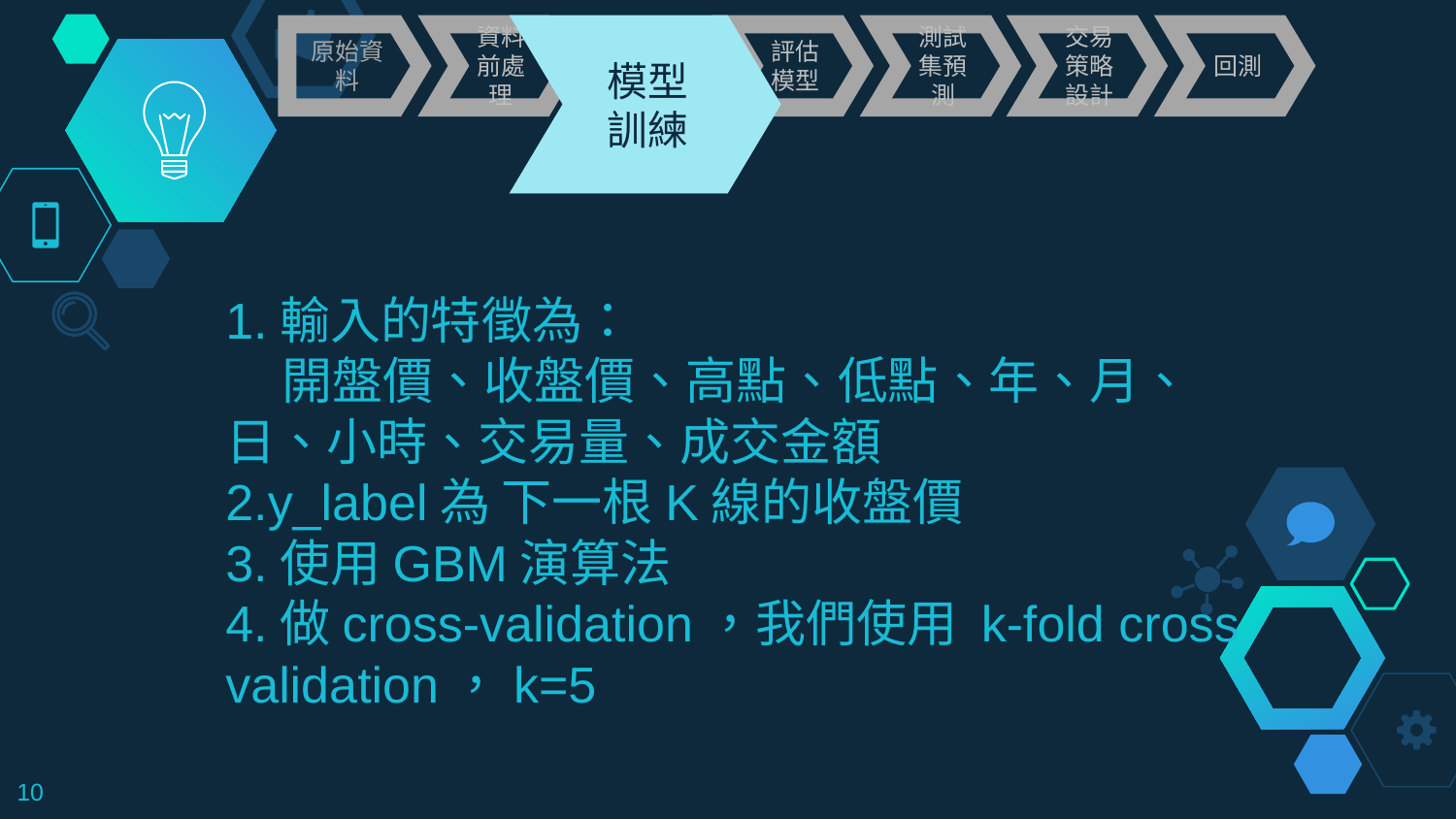

原始資料
測試集預測
交易策略設計
回測
資料前處理
模型訓練
評估模型
# 1.輸入的特徵為： 開盤價、收盤價、高點、低點、年、月、日、小時、交易量、成交金額 2.y_label為 下一根K線的收盤價 3.使用GBM演算法 4.做cross-validation，我們使用 k-fold cross validation，k=5
10